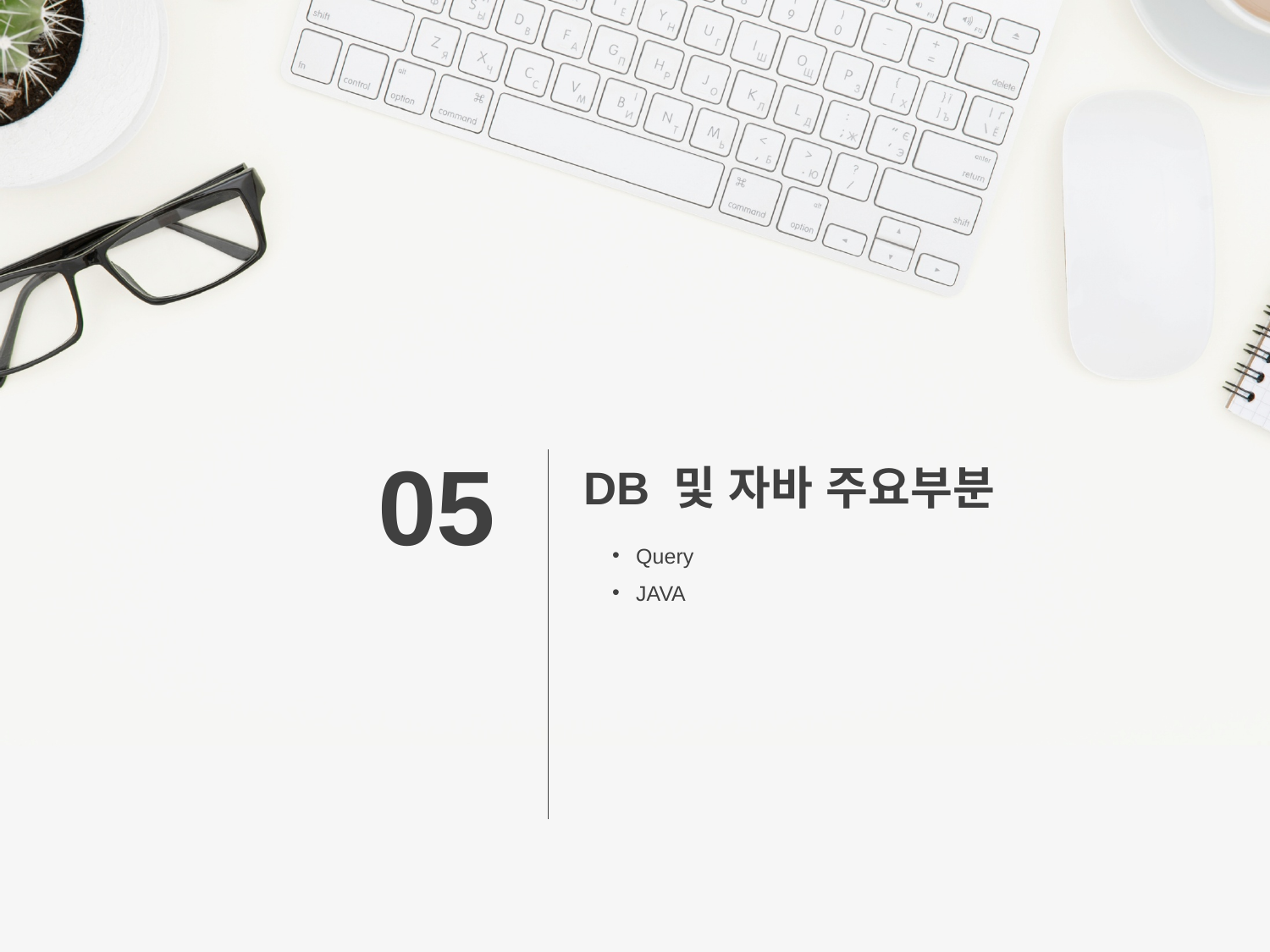

05
DB 및 자바 주요부분

Query
JAVA